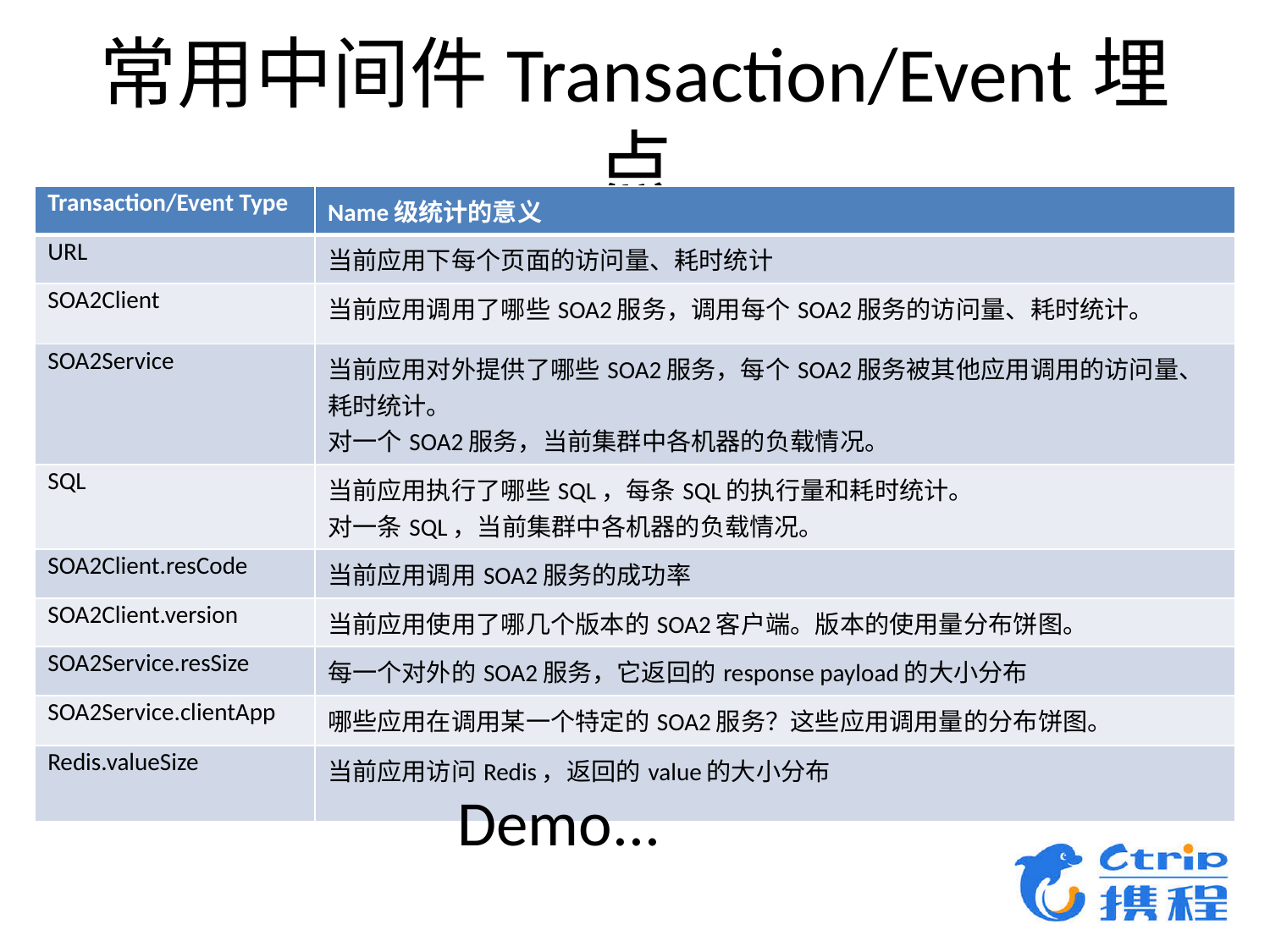

# 常用中间件Transaction/Event埋点
| Transaction/Event Type | Name级统计的意义 |
| --- | --- |
| URL | 当前应用下每个页面的访问量、耗时统计 |
| SOA2Client | 当前应用调用了哪些SOA2服务，调用每个SOA2服务的访问量、耗时统计。 |
| SOA2Service | 当前应用对外提供了哪些SOA2服务，每个SOA2服务被其他应用调用的访问量、耗时统计。 对一个SOA2服务，当前集群中各机器的负载情况。 |
| SQL | 当前应用执行了哪些SQL，每条SQL的执行量和耗时统计。 对一条SQL，当前集群中各机器的负载情况。 |
| SOA2Client.resCode | 当前应用调用SOA2服务的成功率 |
| SOA2Client.version | 当前应用使用了哪几个版本的SOA2客户端。版本的使用量分布饼图。 |
| SOA2Service.resSize | 每一个对外的SOA2服务，它返回的response payload的大小分布 |
| SOA2Service.clientApp | 哪些应用在调用某一个特定的SOA2服务？这些应用调用量的分布饼图。 |
| Redis.valueSize | 当前应用访问Redis，返回的value的大小分布 |
Demo...